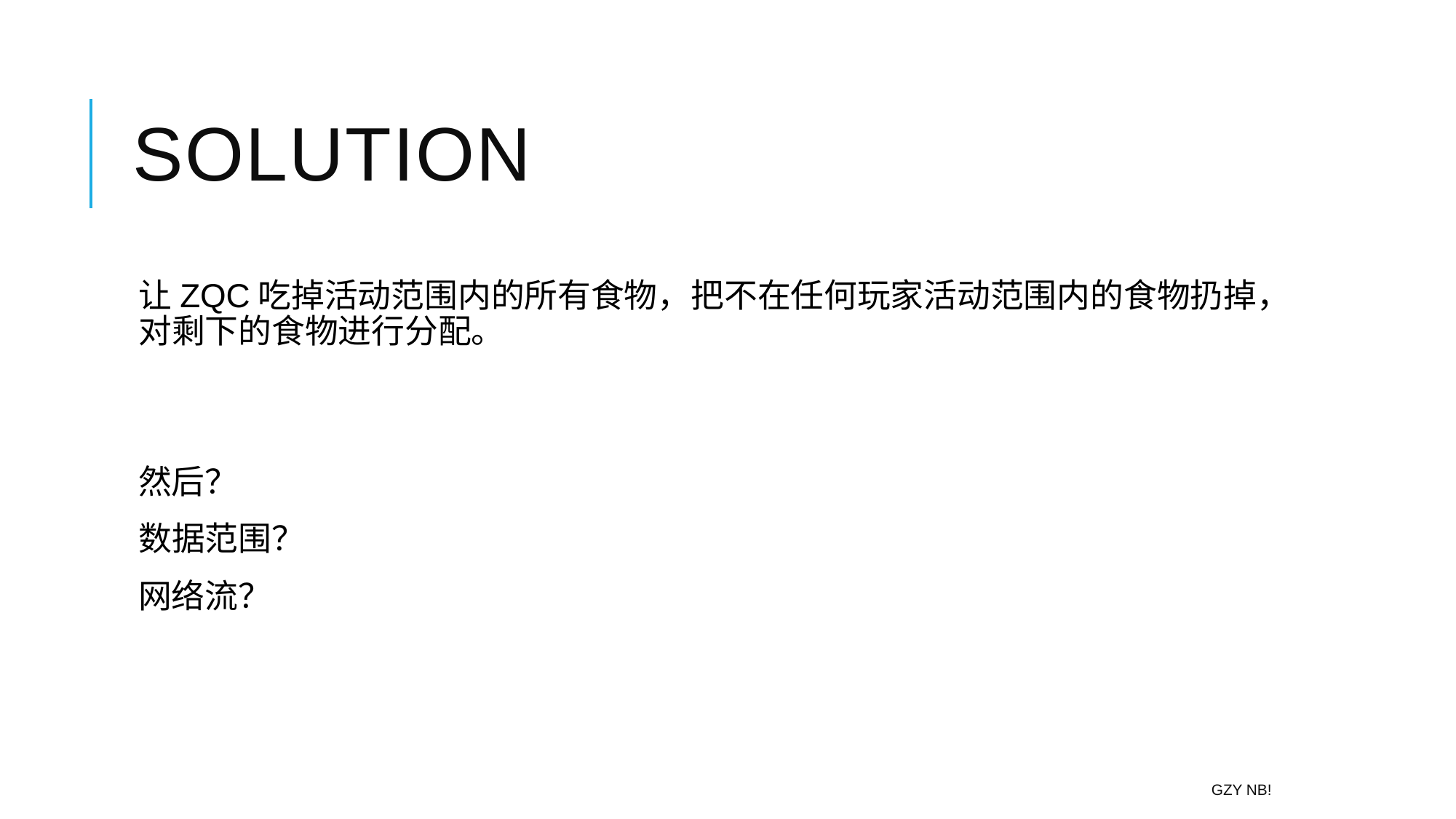

# Solution
让ZQC吃掉活动范围内的所有食物，把不在任何玩家活动范围内的食物扔掉，对剩下的食物进行分配。

然后？
数据范围？
网络流？
gzy nb!